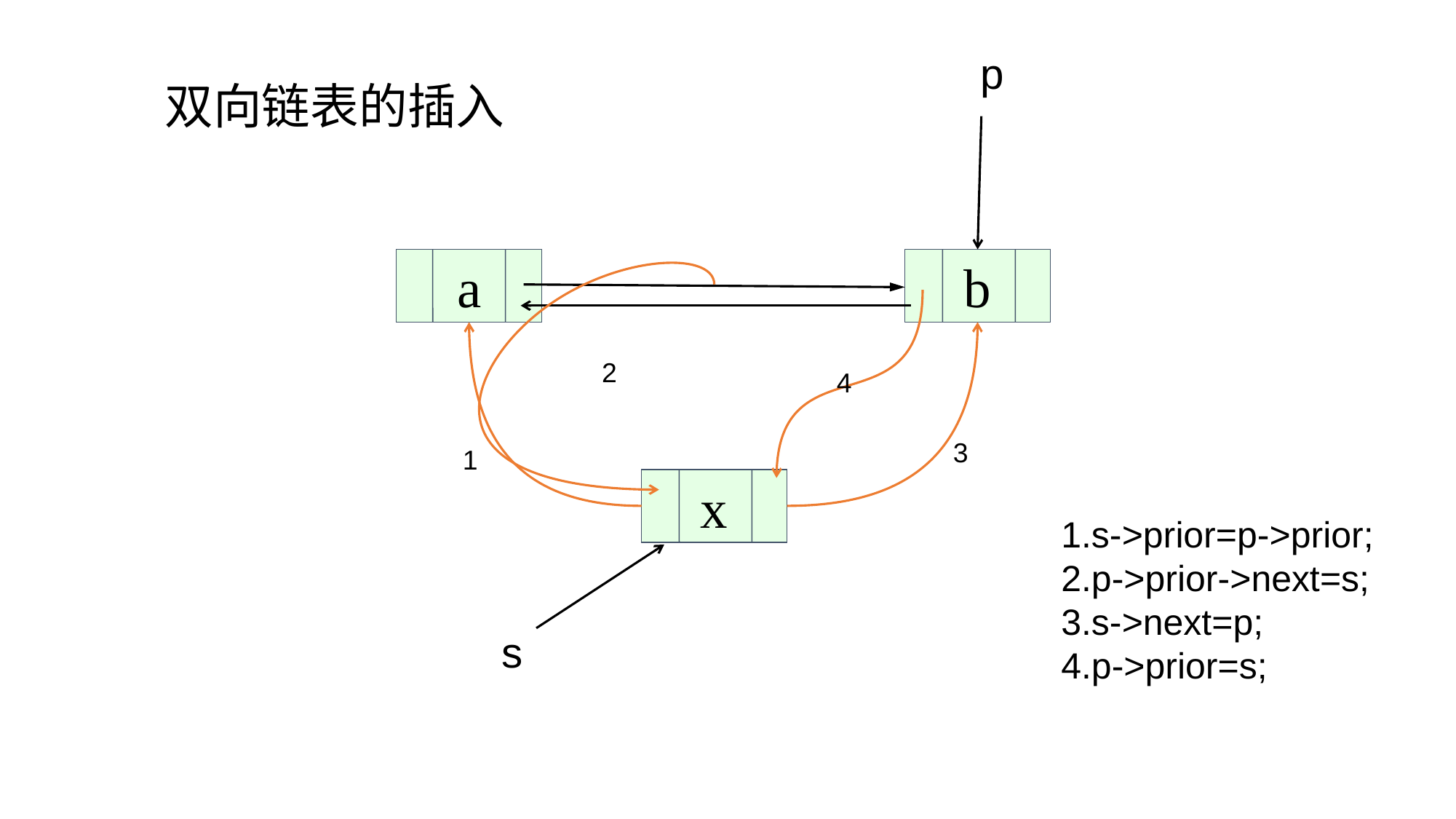

p
双向链表的插入
a

b

2
4
3
1
x

1.s->prior=p->prior;
2.p->prior->next=s;
3.s->next=p;
4.p->prior=s;
s